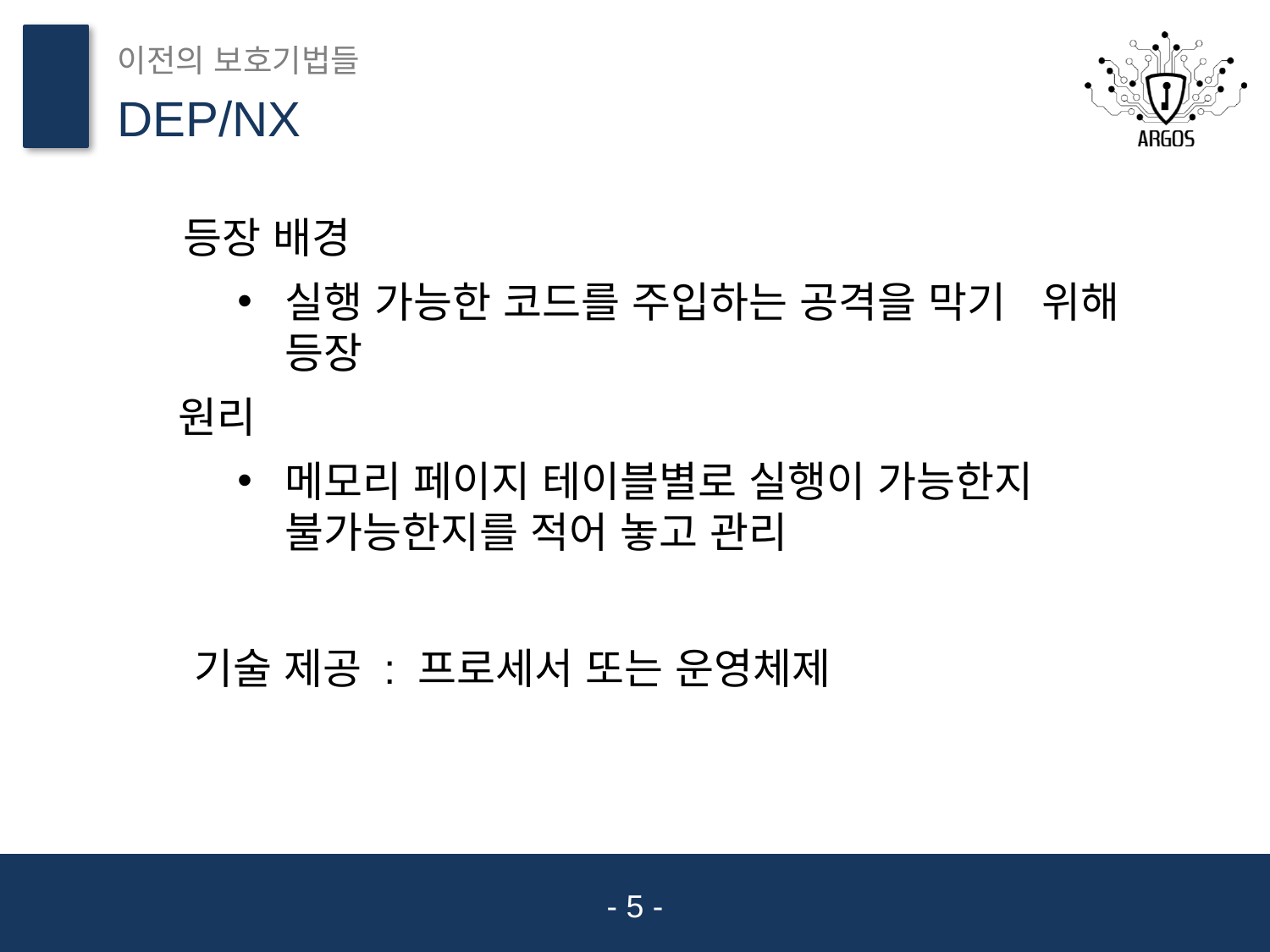

이전의 보호기법들
DEP/NX
등장 배경
실행 가능한 코드를 주입하는 공격을 막기   위해 등장
원리
메모리 페이지 테이블별로 실행이 가능한지 불가능한지를 적어 놓고 관리
기술 제공 : 프로세서 또는 운영체제
- 5 -